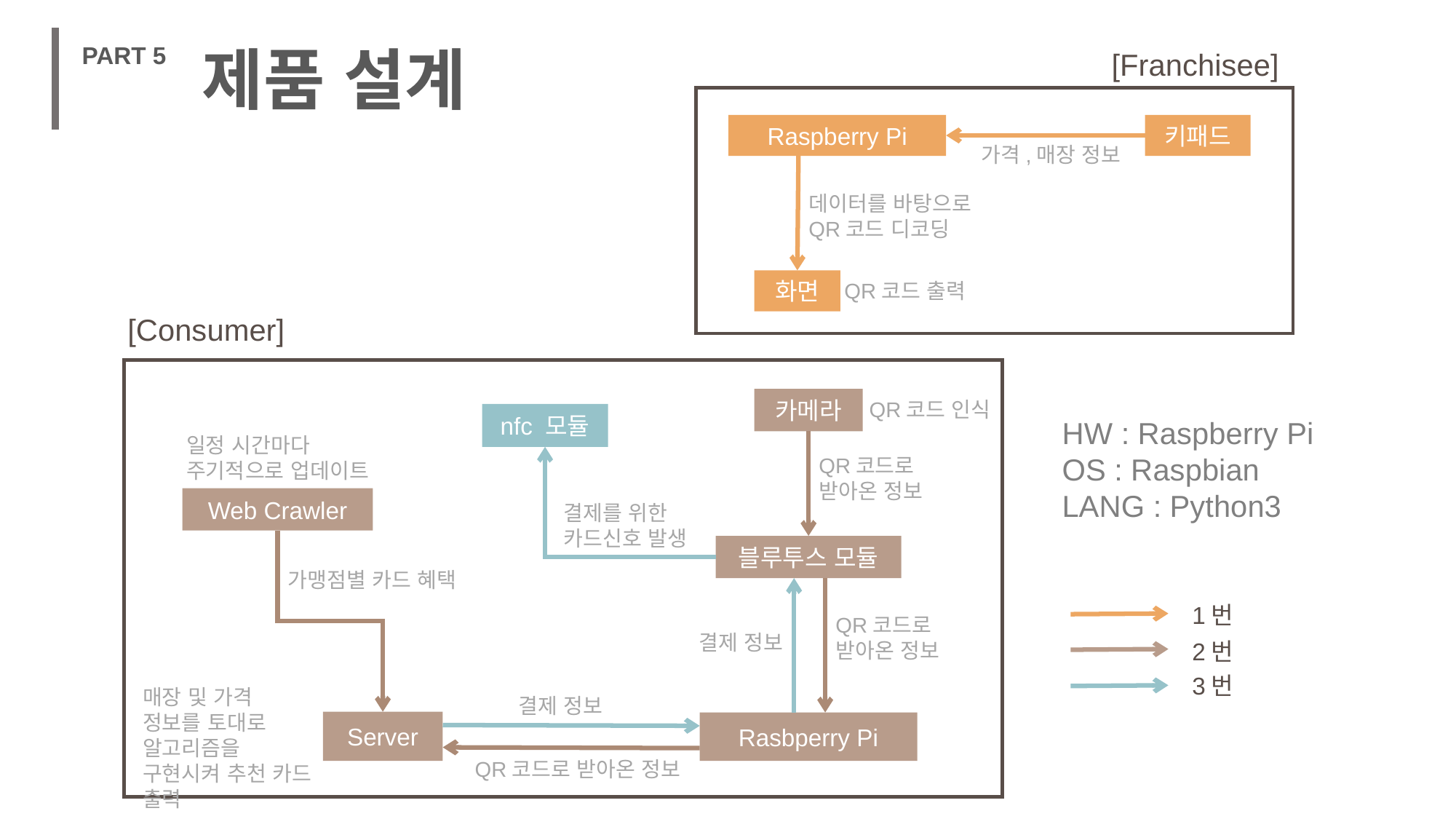

제품 설계
PART 5
[Franchisee]

Raspberry Pi
키패드
가격,매장 정보
데이터를 바탕으로
QR코드 디코딩
화면
QR코드 출력
[Consumer]

카메라
QR코드 인식
HW : Raspberry Pi
OS : Raspbian
LANG : Python3
nfc 모듈
일정 시간마다
주기적으로 업데이트
QR코드로
받아온 정보
Web Crawler
결제를 위한
카드신호 발생
블루투스 모듈
가맹점별 카드 혜택
1번
QR코드로
받아온 정보
결제 정보
2번
3번
매장 및 가격 정보를 토대로 알고리즘을 구현시켜 추천 카드 출력
결제 정보
Server
Rasbperry Pi
QR코드로 받아온 정보